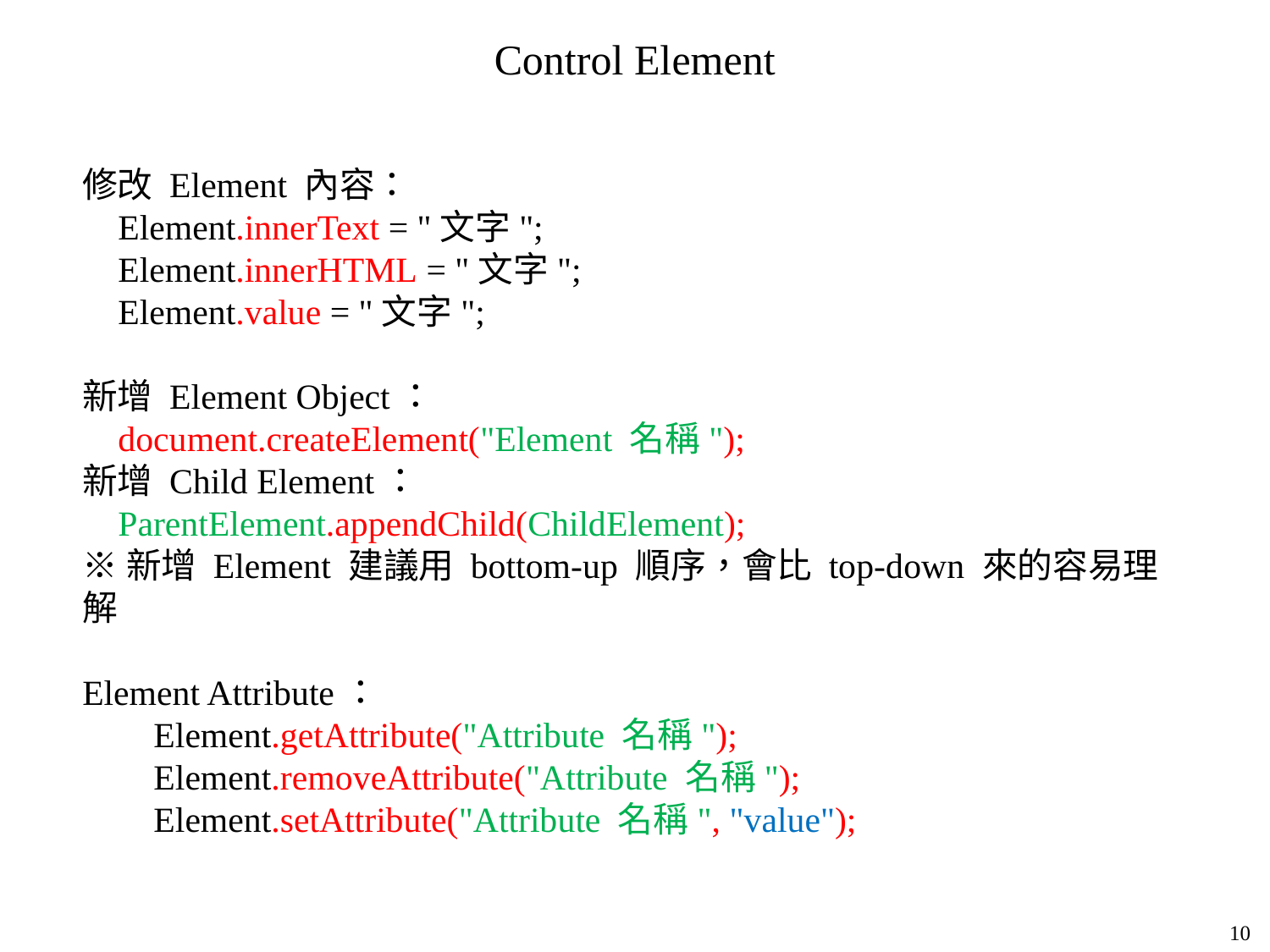

Control Element
修改 Element 內容：
    Element.innerText = "文字";
    Element.innerHTML = "文字";
    Element.value = "文字";

新增 Element Object：
    document.createElement("Element 名稱");
新增 Child Element：
    ParentElement.appendChild(ChildElement);
※新增 Element 建議用 bottom-up 順序，會比 top-down 來的容易理解

Element Attribute：
        Element.getAttribute("Attribute 名稱");
        Element.removeAttribute("Attribute 名稱");
        Element.setAttribute("Attribute 名稱", "value");
10